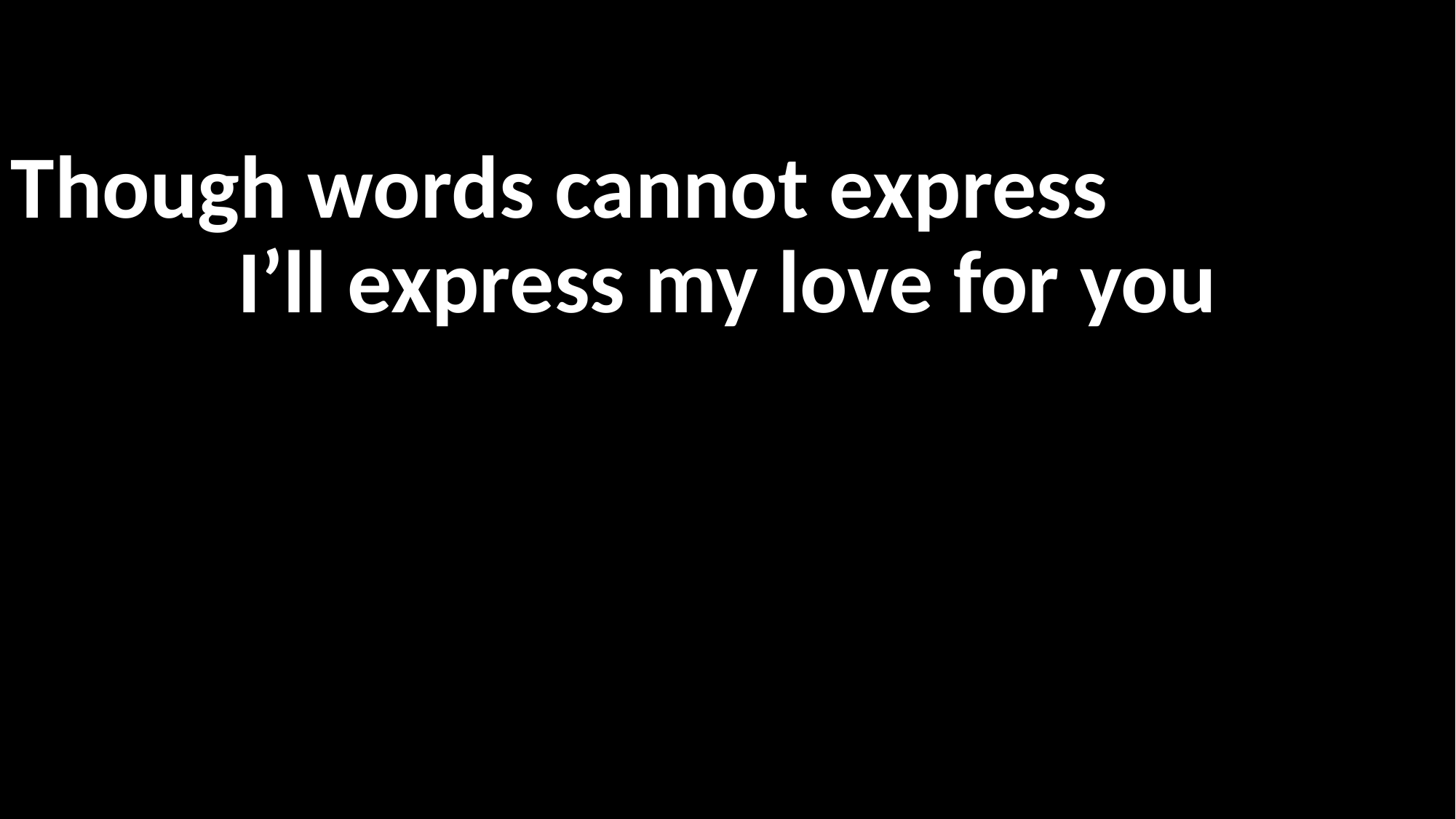

Though words cannot express
I’ll express my love for you
다 표현 못해도
나 표현하리라